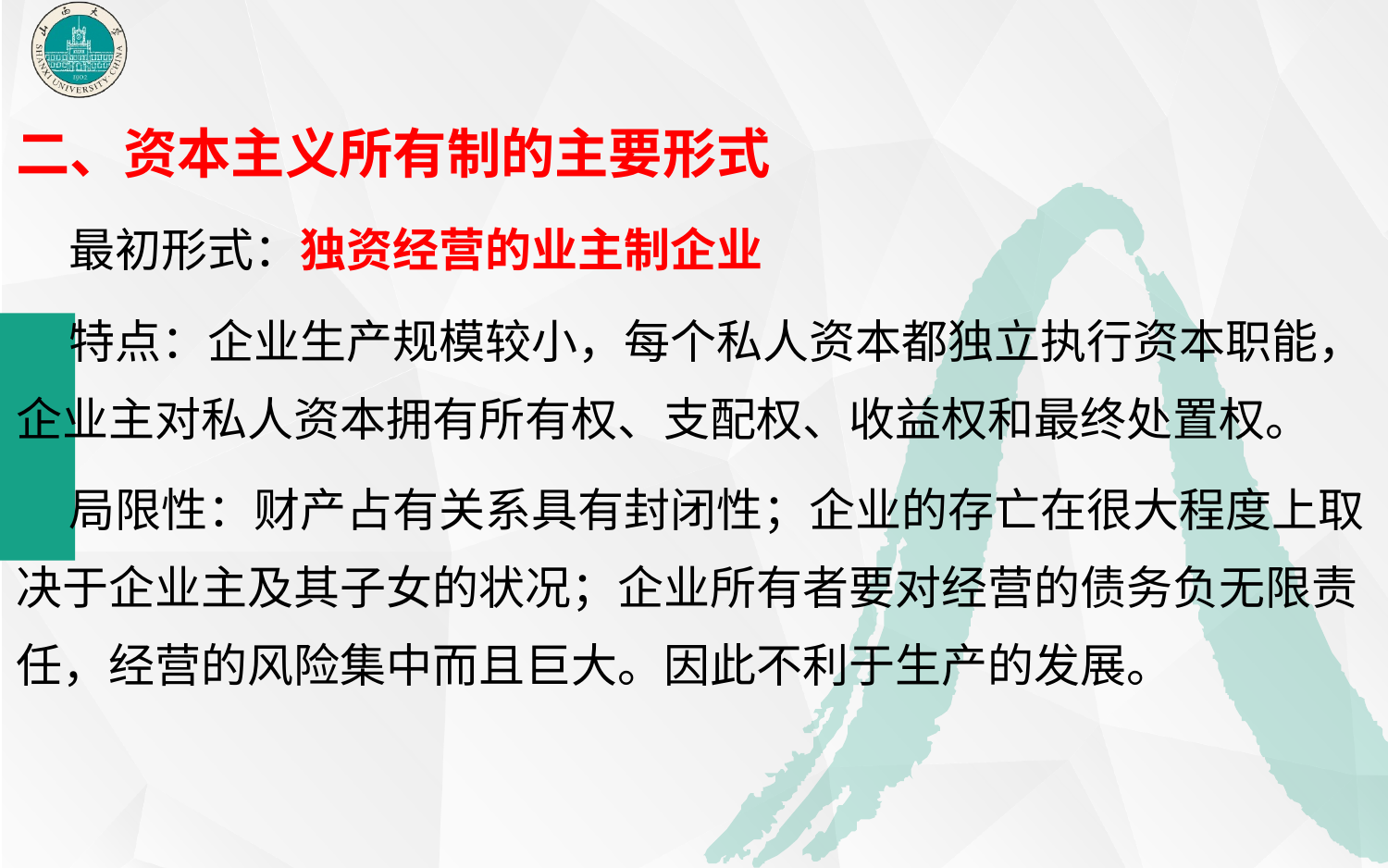

二、资本主义所有制的主要形式
    最初形式：独资经营的业主制企业
    特点：企业生产规模较小，每个私人资本都独立执行资本职能，企业主对私人资本拥有所有权、支配权、收益权和最终处置权。
    局限性：财产占有关系具有封闭性；企业的存亡在很大程度上取决于企业主及其子女的状况；企业所有者要对经营的债务负无限责任，经营的风险集中而且巨大。因此不利于生产的发展。